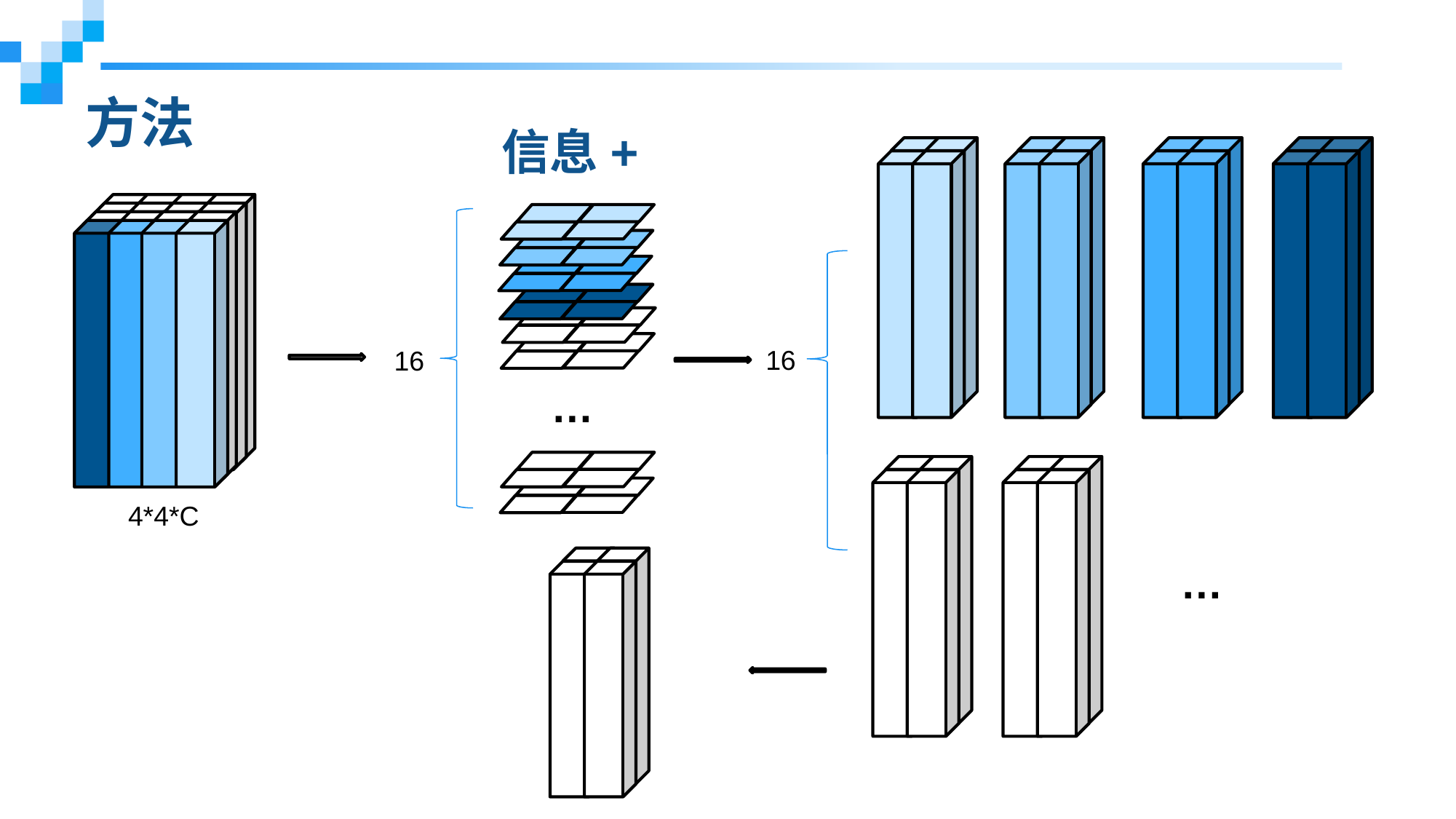

# 方法
信息+

16
16

…

4*4*C

…